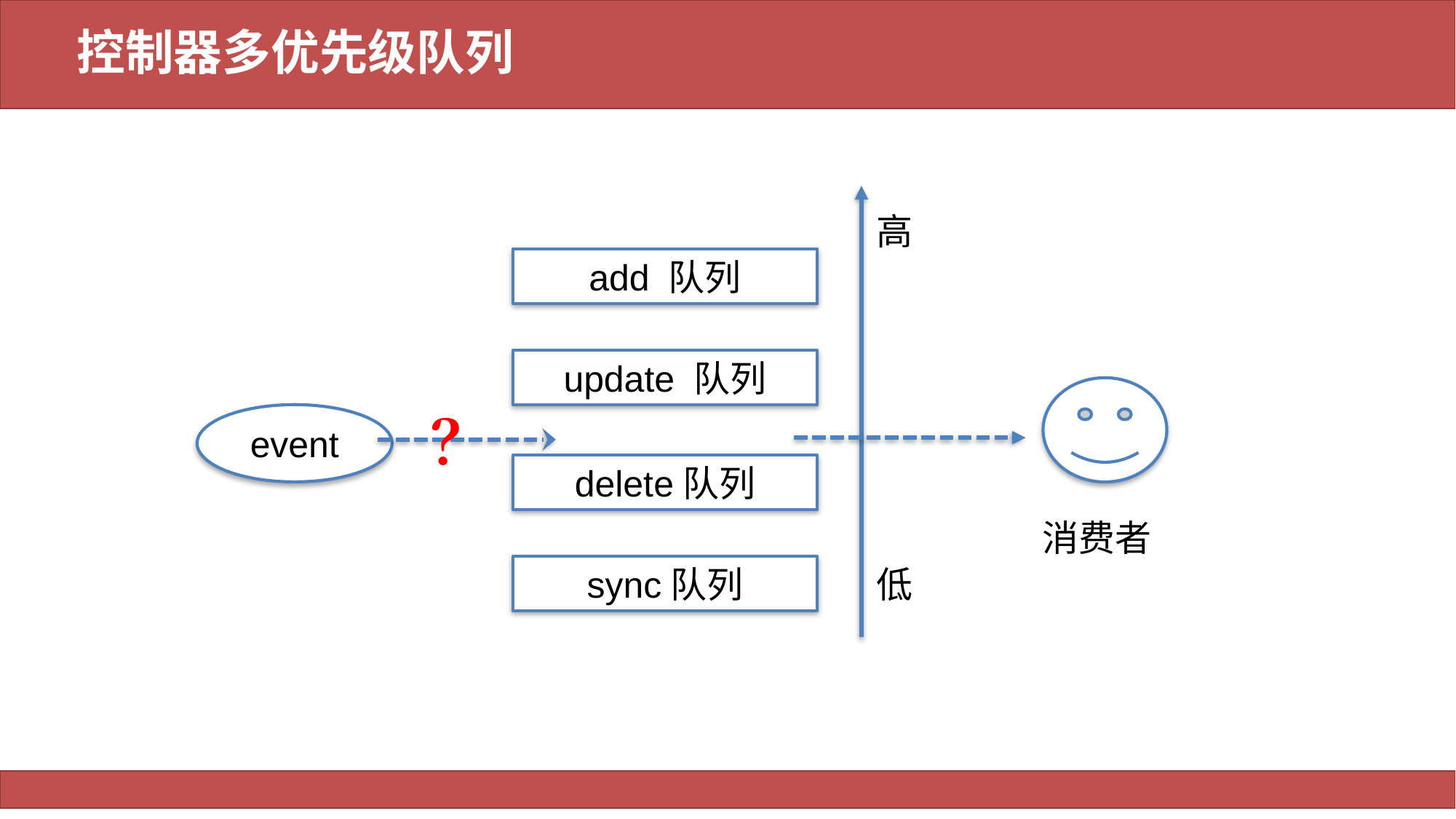

# 控制器多优先级队列
高
add 队列
update 队列

？
event
delete队列
消费者
sync队列
低